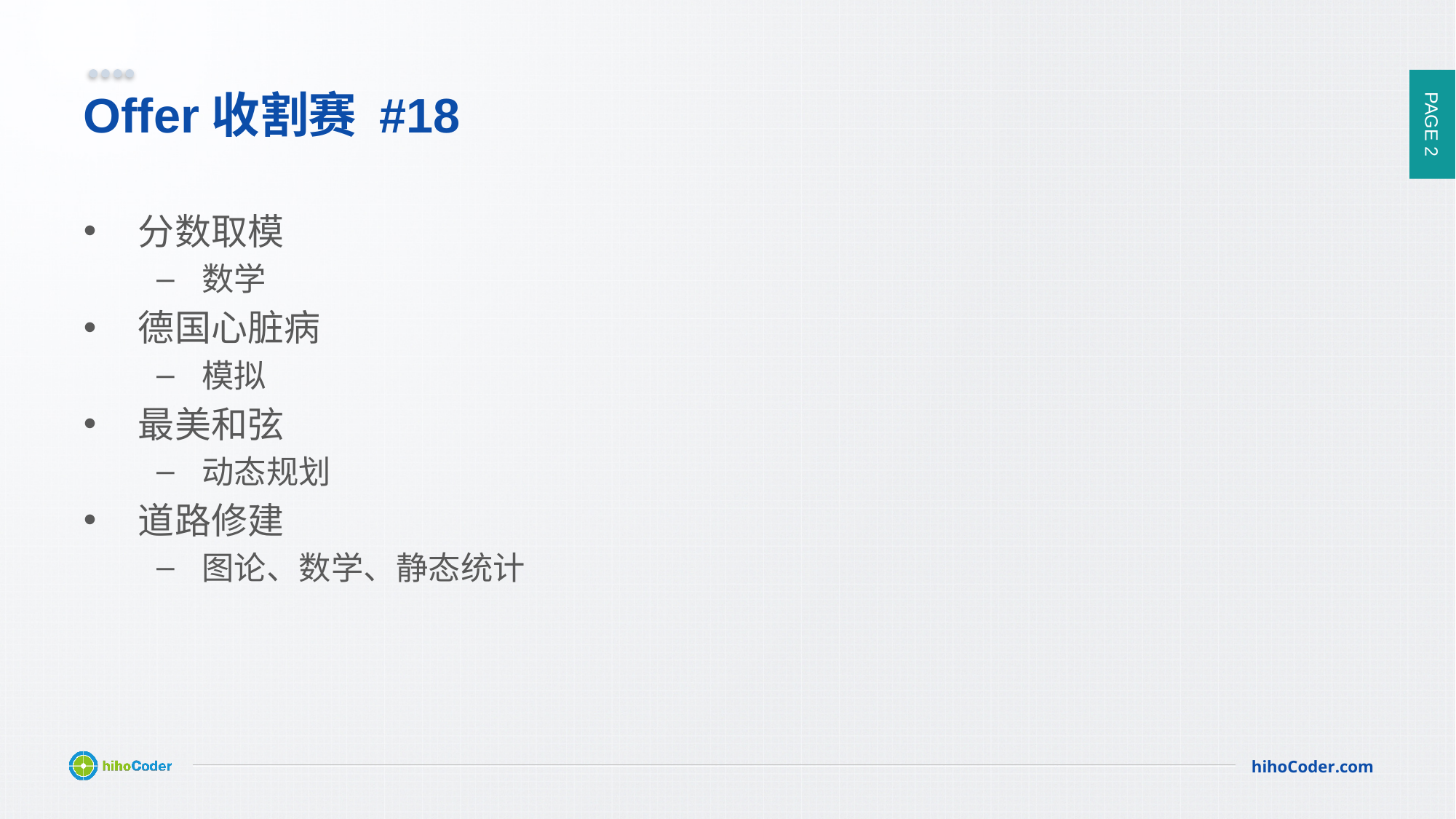

# Offer收割赛 #18

分数取模
数学
德国心脏病
模拟
最美和弦
动态规划
道路修建
图论、数学、静态统计